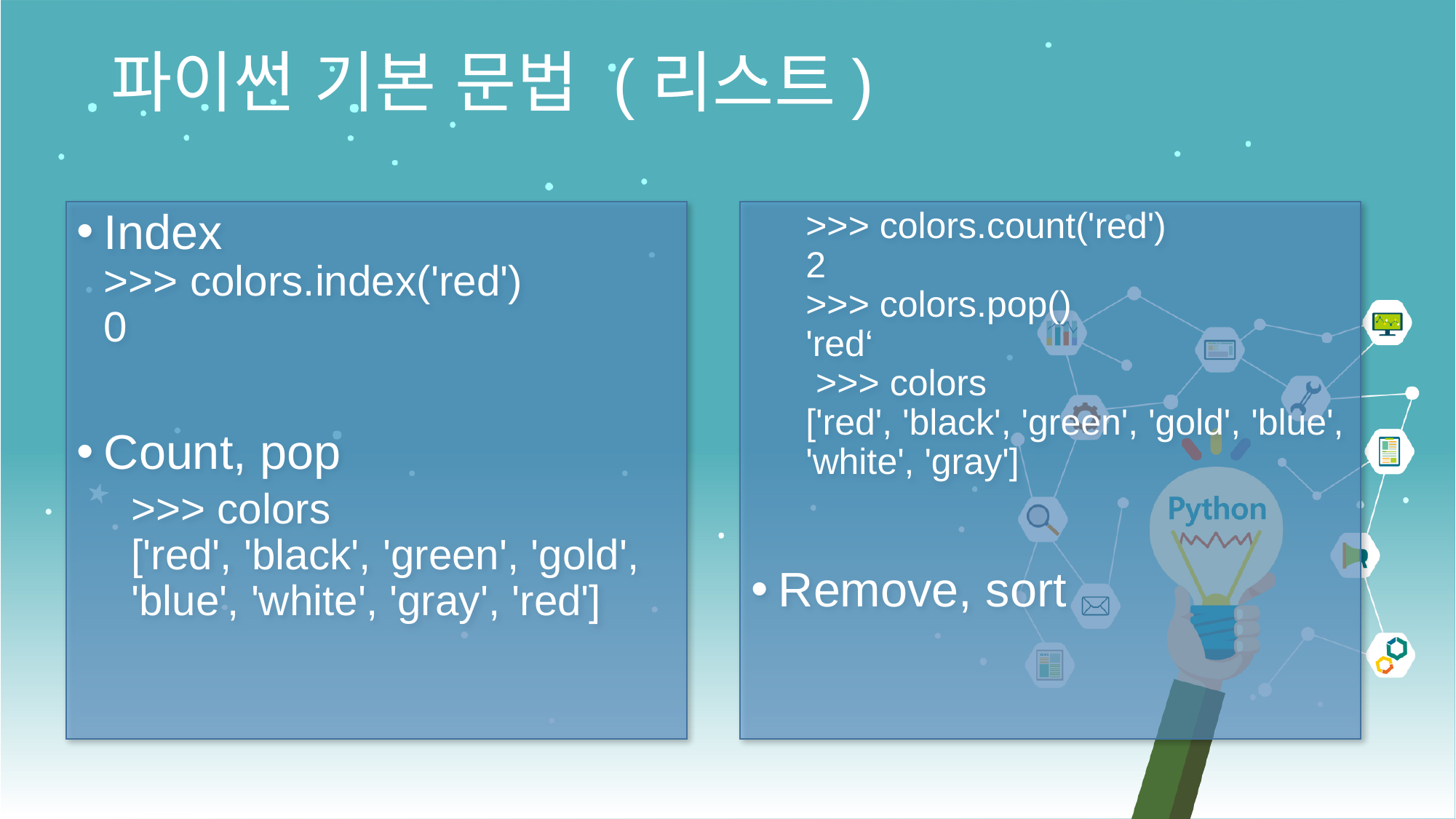

파이썬 기본 문법 (리스트)
Index
>>> colors.index('red')
0

Count, pop
>>> colors
['red', 'black', 'green', 'gold', 'blue', 'white', 'gray', 'red']
>>> colors.count('red')
2
>>> colors.pop()
'red‘
 >>> colors
['red', 'black', 'green', 'gold', 'blue', 'white', 'gray']

Remove, sort